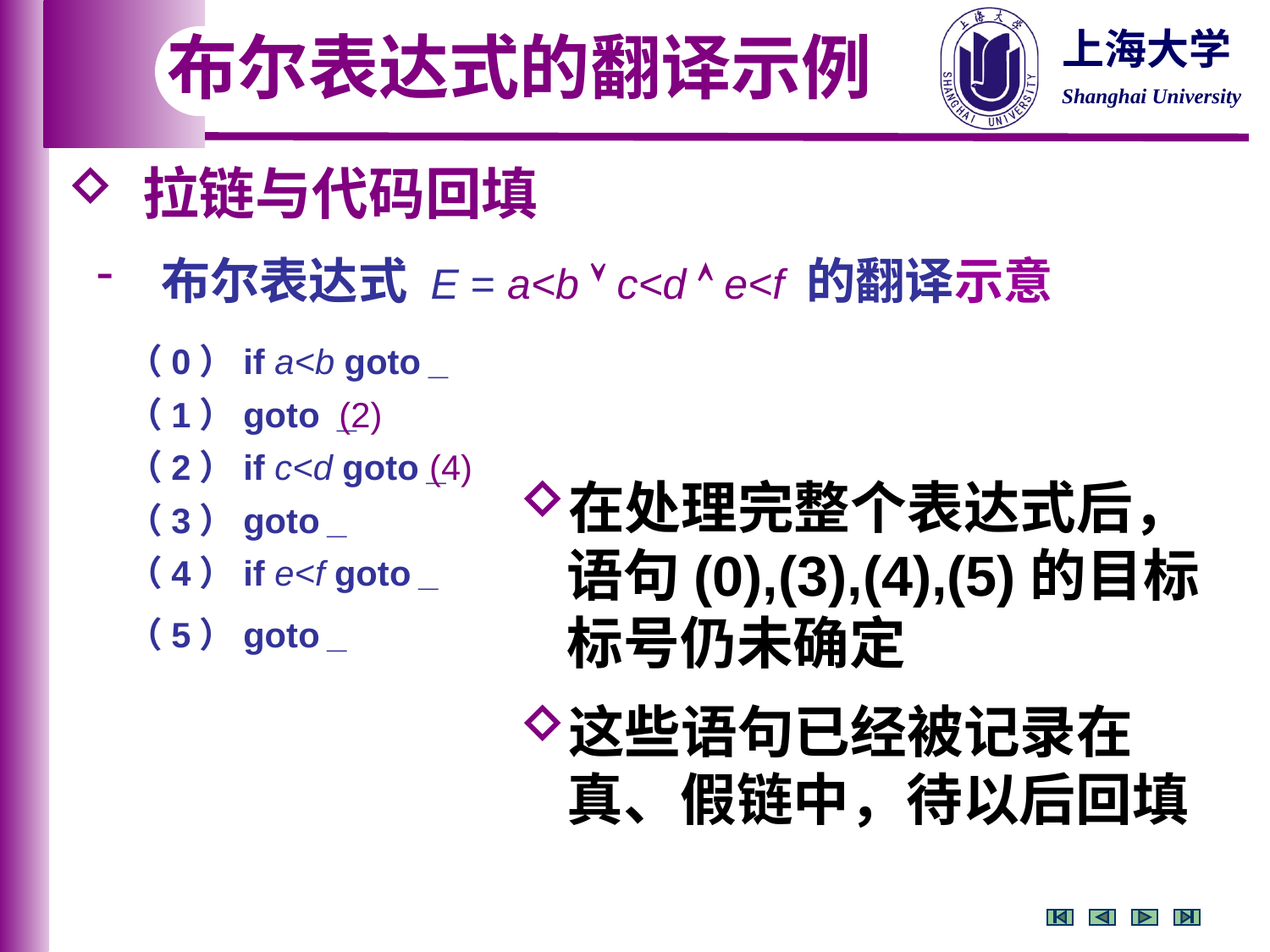

布尔表达式的翻译示例
 拉链与代码回填
  布尔表达式 E = a<b ∨ c<d ∧ e<f 的翻译示意
（0）if a<b goto _
（1）goto  _
(2)
（2）if c<d goto _
(4)
在处理完整个表达式后，语句(0),(3),(4),(5)的目标标号仍未确定
这些语句已经被记录在真、假链中，待以后回填
（3）goto _
（4）if e<f goto _
（5）goto _